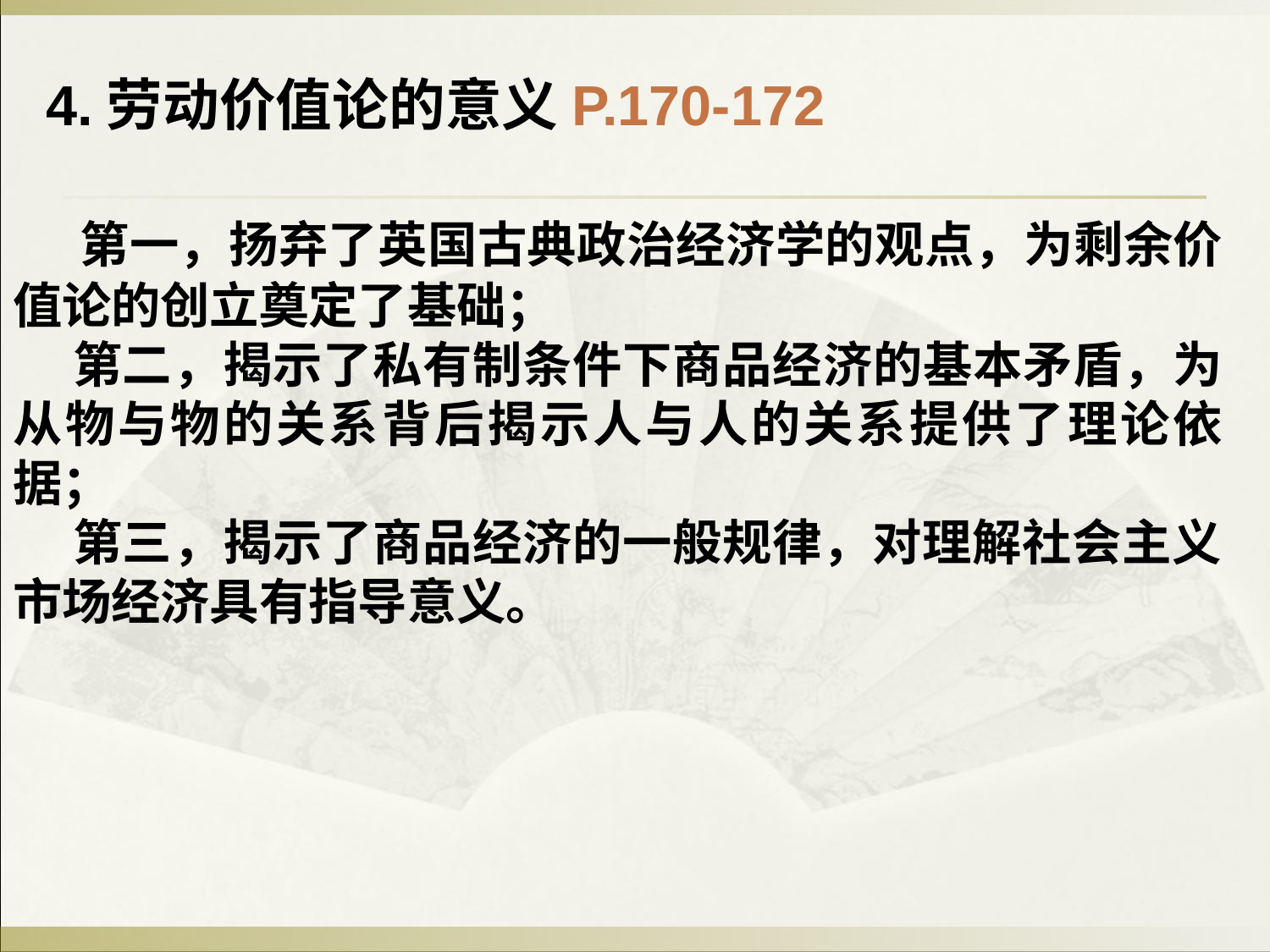

4.劳动价值论的意义P.170-172

    第一，扬弃了英国古典政治经济学的观点，为剩余价值论的创立奠定了基础；
    第二，揭示了私有制条件下商品经济的基本矛盾，为从物与物的关系背后揭示人与人的关系提供了理论依据；
    第三，揭示了商品经济的一般规律，对理解社会主义市场经济具有指导意义。